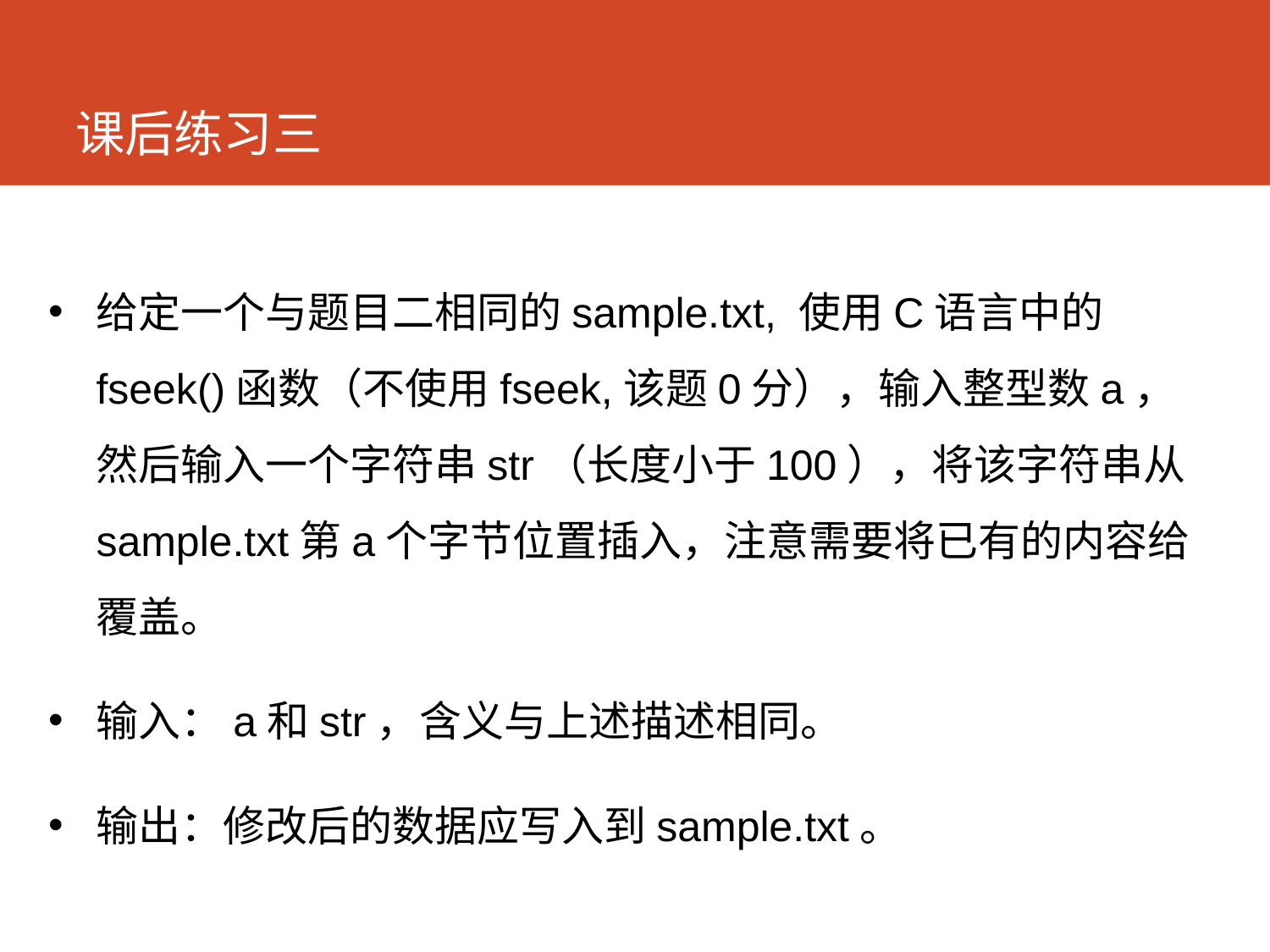

# 课后练习三
给定一个与题目二相同的sample.txt, 使用C语言中的fseek()函数（不使用fseek,该题0分），输入整型数a，然后输入一个字符串str（长度小于100），将该字符串从sample.txt第a个字节位置插入，注意需要将已有的内容给覆盖。
输入：a和str，含义与上述描述相同。
输出：修改后的数据应写入到sample.txt。